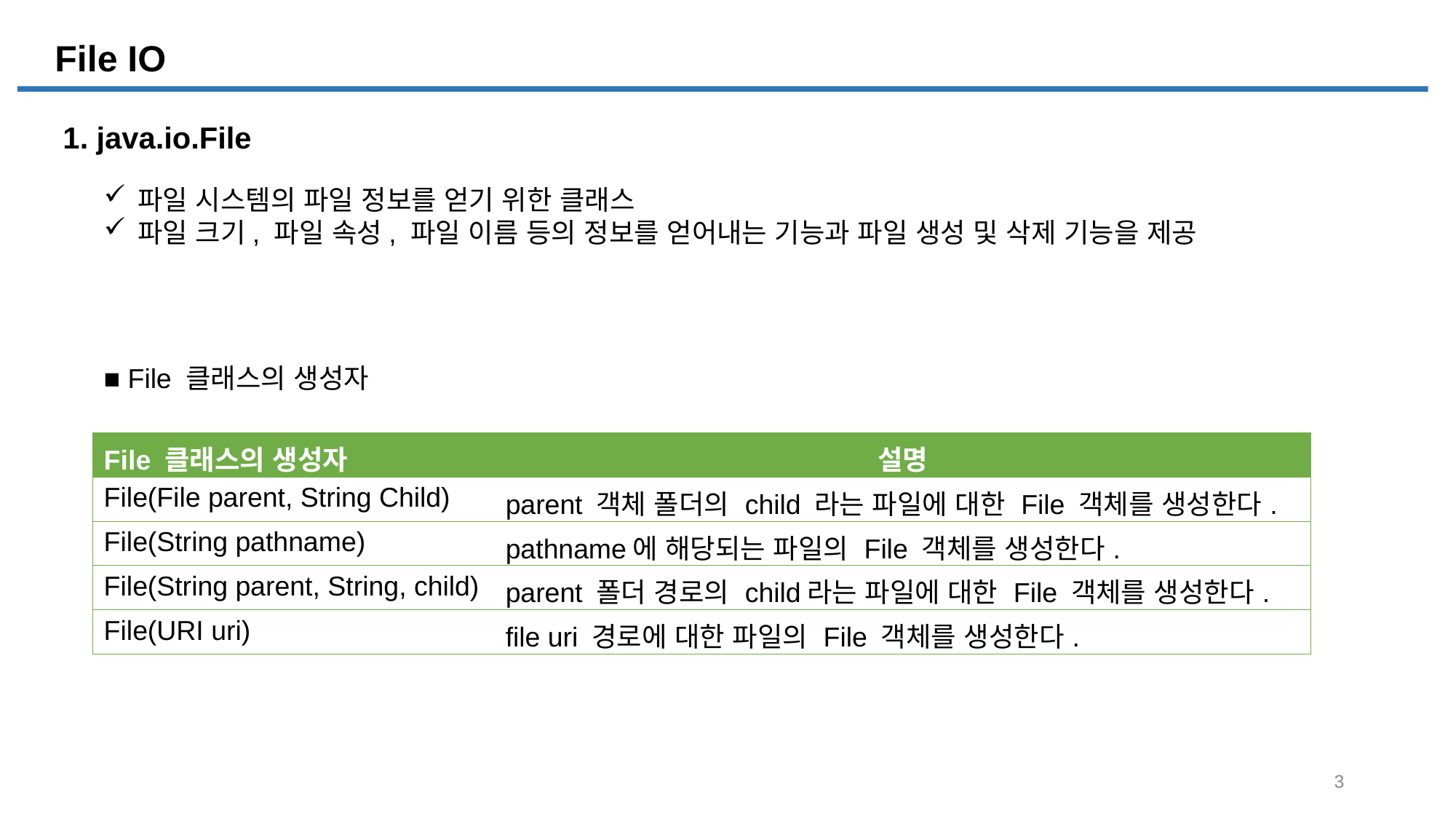

File IO

File IO
1. java.io.File
파일 시스템의 파일 정보를 얻기 위한 클래스
파일 크기, 파일 속성, 파일 이름 등의 정보를 얻어내는 기능과 파일 생성 및 삭제 기능을 제공
■ File 클래스의 생성자
| File 클래스의 생성자 | 설명 |
| --- | --- |
| File(File parent, String Child) | parent 객체 폴더의 child 라는 파일에 대한 File 객체를 생성한다. |
| File(String pathname) | pathname에 해당되는 파일의 File 객체를 생성한다. |
| File(String parent, String, child) | parent 폴더 경로의 child라는 파일에 대한 File 객체를 생성한다. |
| File(URI uri) | file uri 경로에 대한 파일의 File 객체를 생성한다. |
3